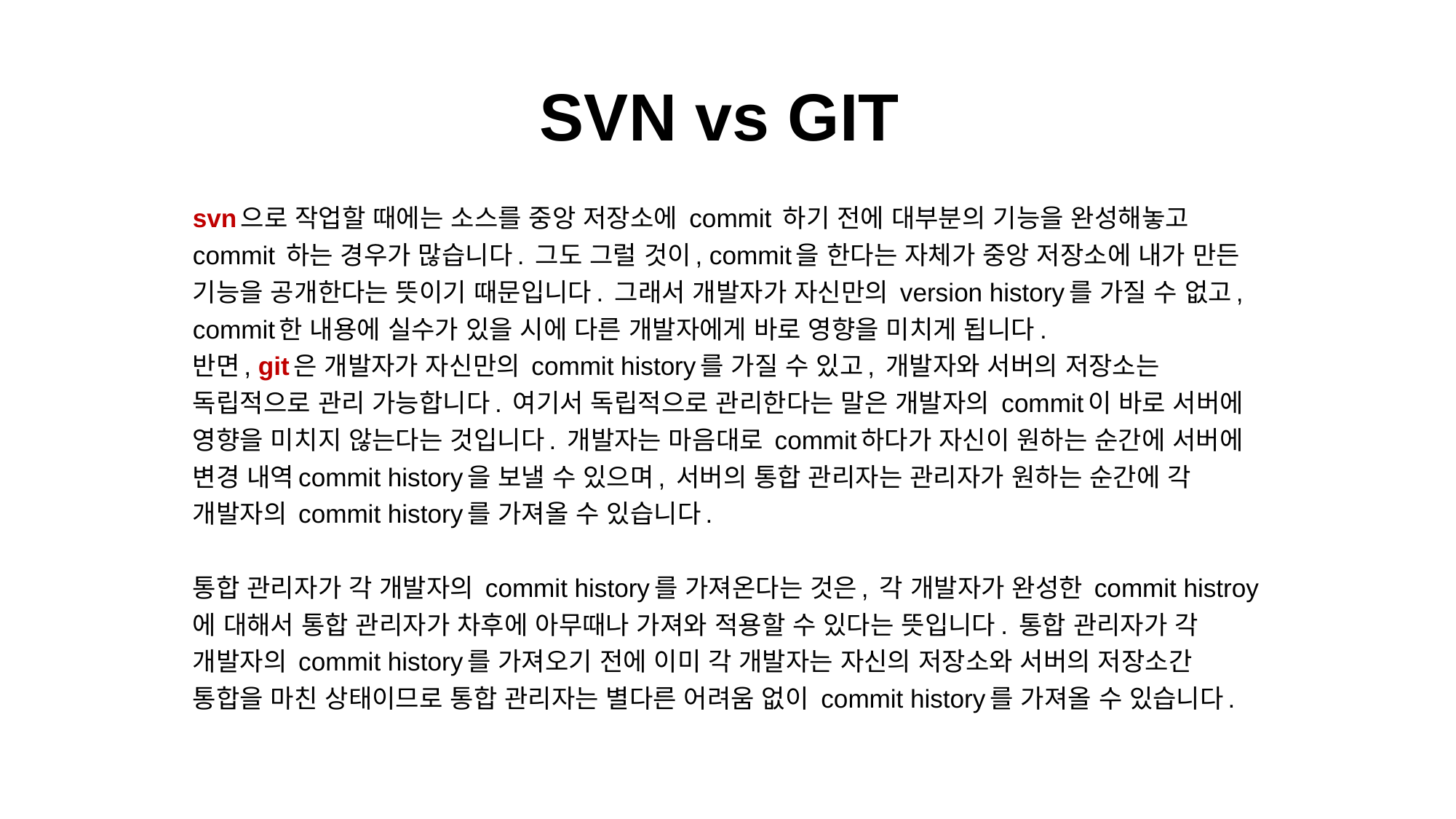

# SVN vs GIT
svn으로 작업할 때에는 소스를 중앙 저장소에 commit 하기 전에 대부분의 기능을 완성해놓고 commit 하는 경우가 많습니다. 그도 그럴 것이, commit을 한다는 자체가 중앙 저장소에 내가 만든 기능을 공개한다는 뜻이기 때문입니다. 그래서 개발자가 자신만의 version history를 가질 수 없고, commit한 내용에 실수가 있을 시에 다른 개발자에게 바로 영향을 미치게 됩니다.
반면, git은 개발자가 자신만의 commit history를 가질 수 있고, 개발자와 서버의 저장소는 독립적으로 관리 가능합니다. 여기서 독립적으로 관리한다는 말은 개발자의 commit이 바로 서버에 영향을 미치지 않는다는 것입니다. 개발자는 마음대로 commit하다가 자신이 원하는 순간에 서버에 변경 내역commit history을 보낼 수 있으며, 서버의 통합 관리자는 관리자가 원하는 순간에 각 개발자의 commit history를 가져올 수 있습니다.
통합 관리자가 각 개발자의 commit history를 가져온다는 것은, 각 개발자가 완성한 commit histroy에 대해서 통합 관리자가 차후에 아무때나 가져와 적용할 수 있다는 뜻입니다. 통합 관리자가 각 개발자의 commit history를 가져오기 전에 이미 각 개발자는 자신의 저장소와 서버의 저장소간 통합을 마친 상태이므로 통합 관리자는 별다른 어려움 없이 commit history를 가져올 수 있습니다.